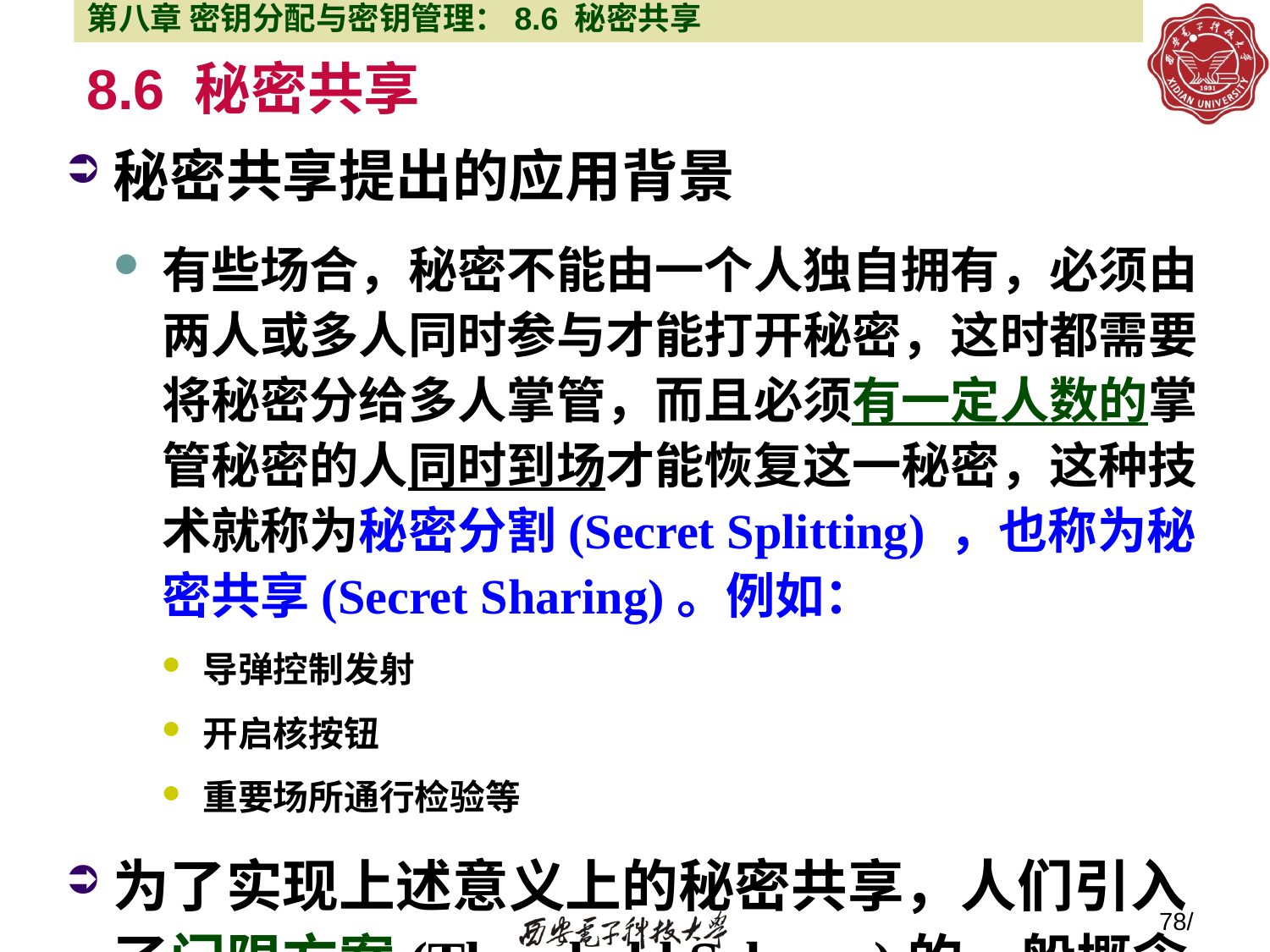

第八章 密钥分配与密钥管理：8.6 秘密共享
# 8.6 秘密共享
秘密共享提出的应用背景
有些场合，秘密不能由一个人独自拥有，必须由两人或多人同时参与才能打开秘密，这时都需要将秘密分给多人掌管，而且必须有一定人数的掌管秘密的人同时到场才能恢复这一秘密，这种技术就称为秘密分割(Secret Splitting) ，也称为秘密共享(Secret Sharing)。例如：
导弹控制发射
开启核按钮
重要场所通行检验等
为了实现上述意义上的秘密共享，人们引入了门限方案(Threshold Scheme)的一般概念
78/